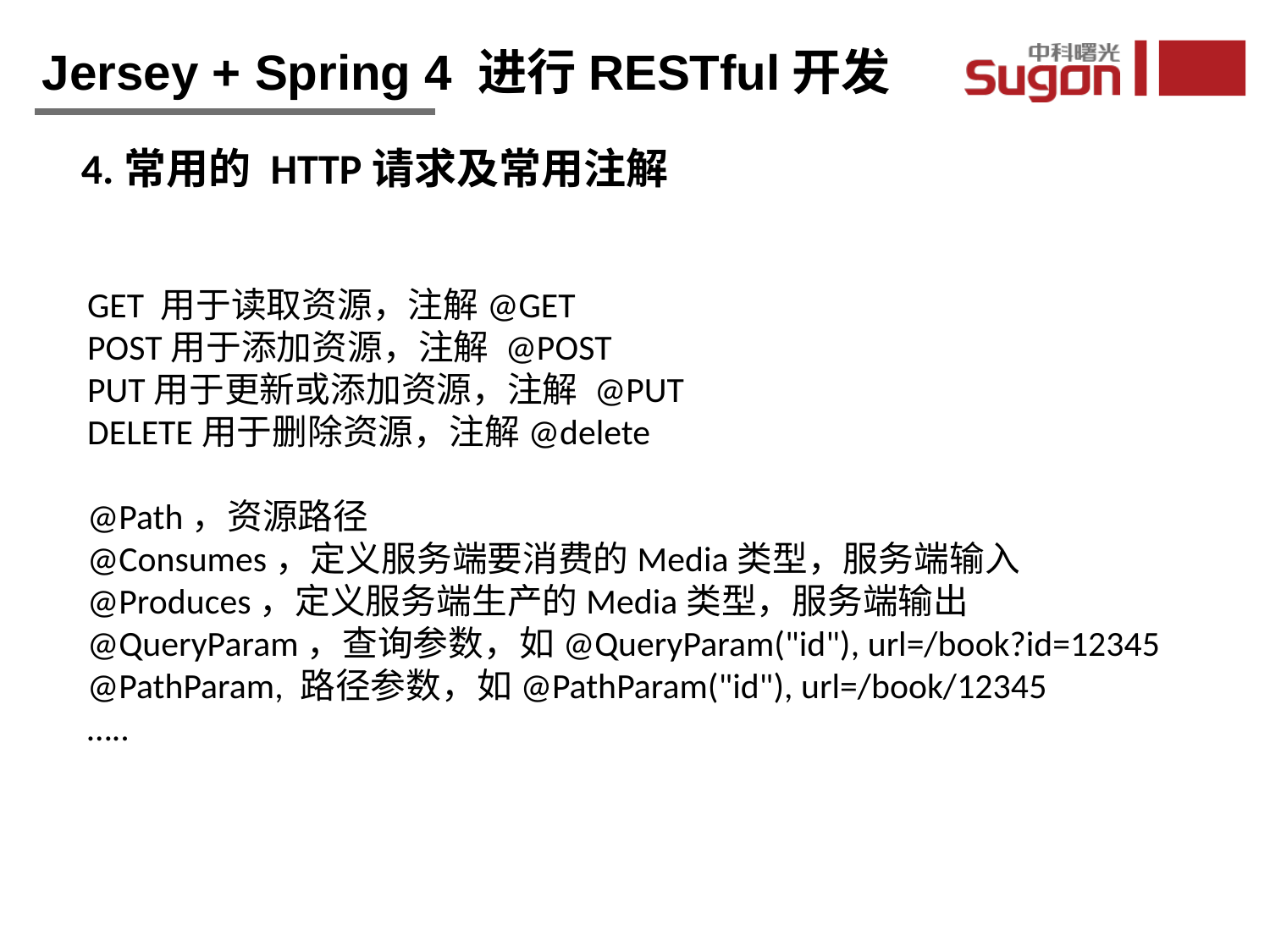

Jersey + Spring 4 进行RESTful开发
4.常用的 HTTP请求及常用注解
GET 用于读取资源，注解@GET
POST用于添加资源，注解 @POST
PUT用于更新或添加资源，注解 @PUT
DELETE用于删除资源，注解@delete

@Path，资源路径
@Consumes，定义服务端要消费的Media类型，服务端输入
@Produces，定义服务端生产的Media类型，服务端输出
@QueryParam，查询参数，如@QueryParam("id"), url=/book?id=12345
@PathParam, 路径参数，如@PathParam("id"), url=/book/12345
…..